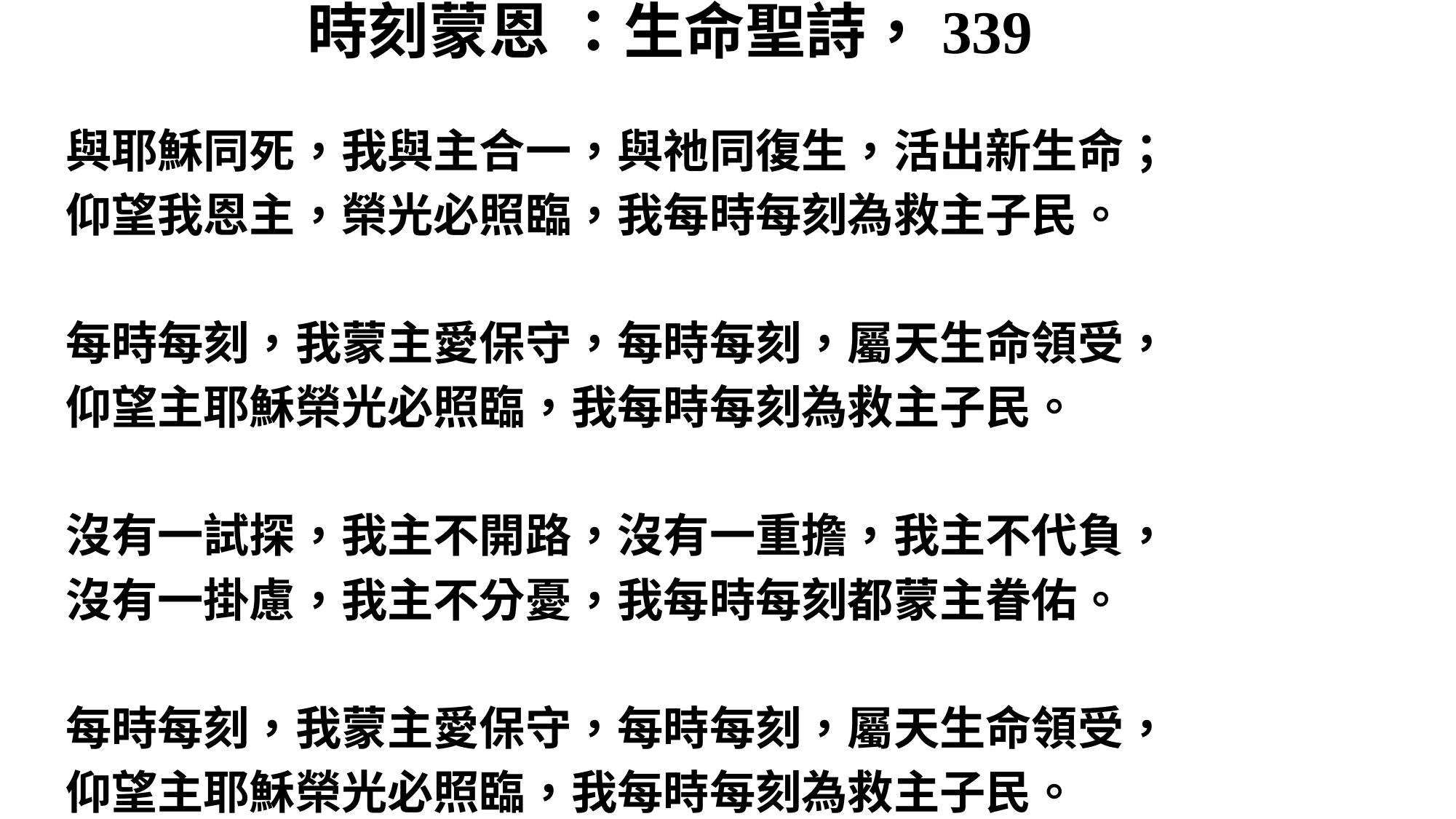

# 時刻蒙恩 ：生命聖詩，339
與耶穌同死，我與主合一，與祂同復生，活出新生命；
仰望我恩主，榮光必照臨，我每時每刻為救主子民。

每時每刻，我蒙主愛保守，每時每刻，屬天生命領受，
仰望主耶穌榮光必照臨，我每時每刻為救主子民。

沒有一試探，我主不開路，沒有一重擔，我主不代負，
沒有一掛慮，我主不分憂，我每時每刻都蒙主眷佑。

每時每刻，我蒙主愛保守，每時每刻，屬天生命領受，
仰望主耶穌榮光必照臨，我每時每刻為救主子民。